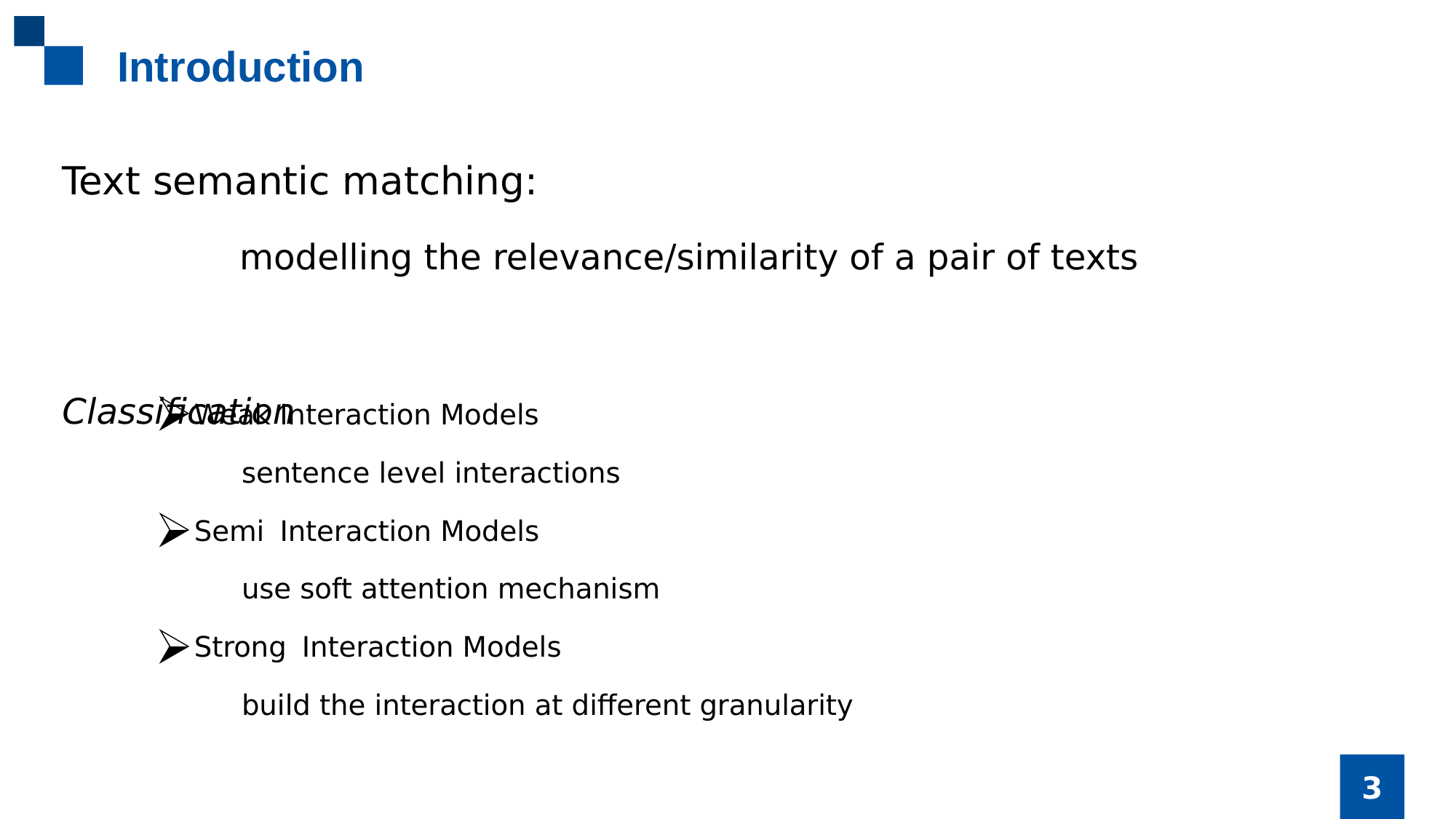

Introduction
Text semantic matching:

Classification

el interactions有些懈怠，事情比较多比较杂，搅在一起让人丧失了动力
modelling the relevance/similarity of a pair of texts

Weak Interaction Models
      sentence level interactions
Semi Interaction Models
      use soft attention mechanism
Strong Interaction Models
      build the interaction at different granularity
3